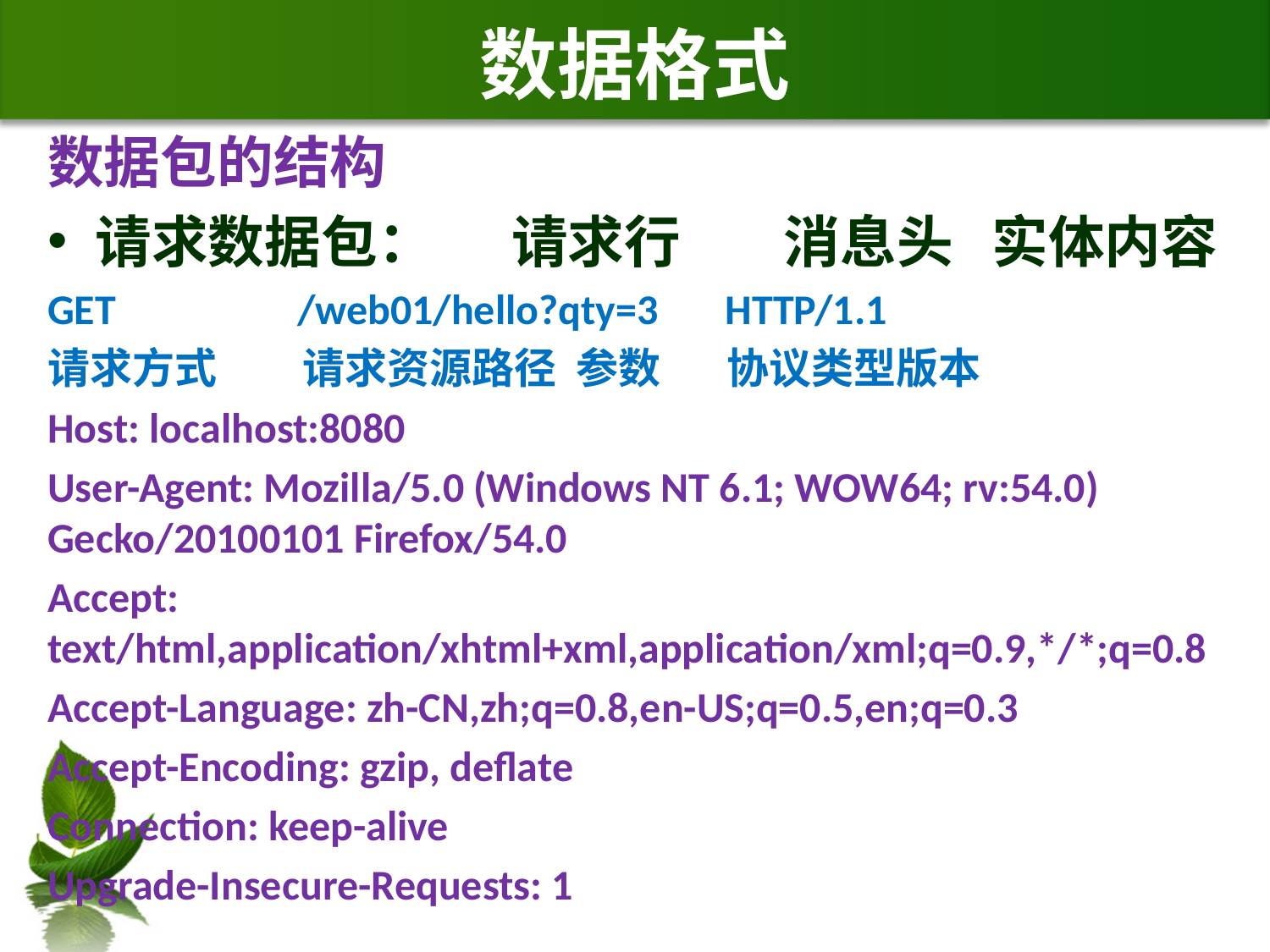

# 数据格式
数据包的结构
请求数据包：      请求行        消息头   实体内容
GET                   /web01/hello?qty=3       HTTP/1.1
请求方式         请求资源路径  参数       协议类型版本
Host: localhost:8080
User-Agent: Mozilla/5.0 (Windows NT 6.1; WOW64; rv:54.0) Gecko/20100101 Firefox/54.0
Accept: text/html,application/xhtml+xml,application/xml;q=0.9,*/*;q=0.8
Accept-Language: zh-CN,zh;q=0.8,en-US;q=0.5,en;q=0.3
Accept-Encoding: gzip, deflate
Connection: keep-alive
Upgrade-Insecure-Requests: 1